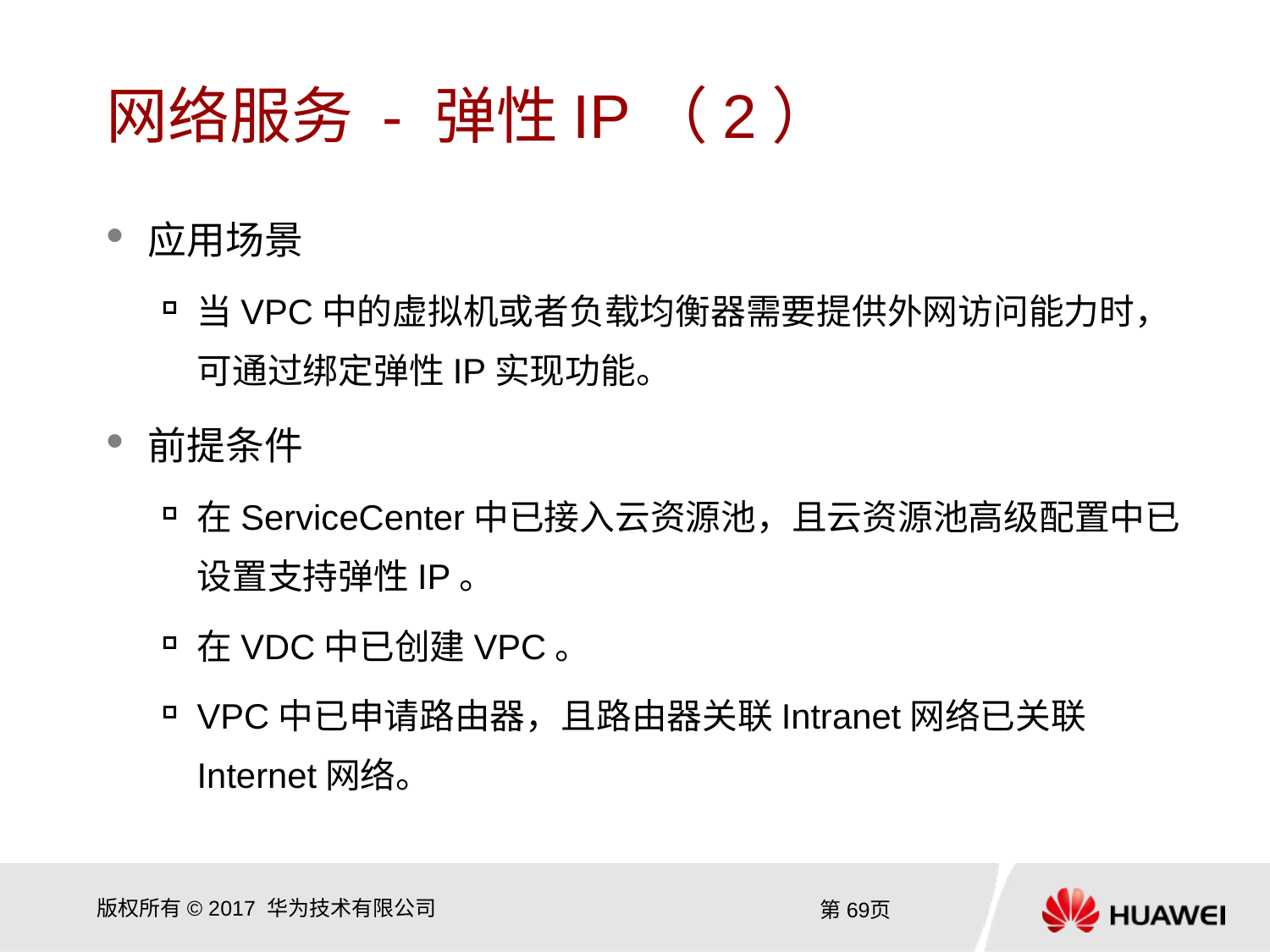

# 网络服务 - 弹性IP（2）
应用场景
当VPC中的虚拟机或者负载均衡器需要提供外网访问能力时，可通过绑定弹性IP实现功能。
前提条件
在ServiceCenter中已接入云资源池，且云资源池高级配置中已设置支持弹性IP。
在VDC中已创建VPC。
VPC中已申请路由器，且路由器关联Intranet网络已关联Internet网络。